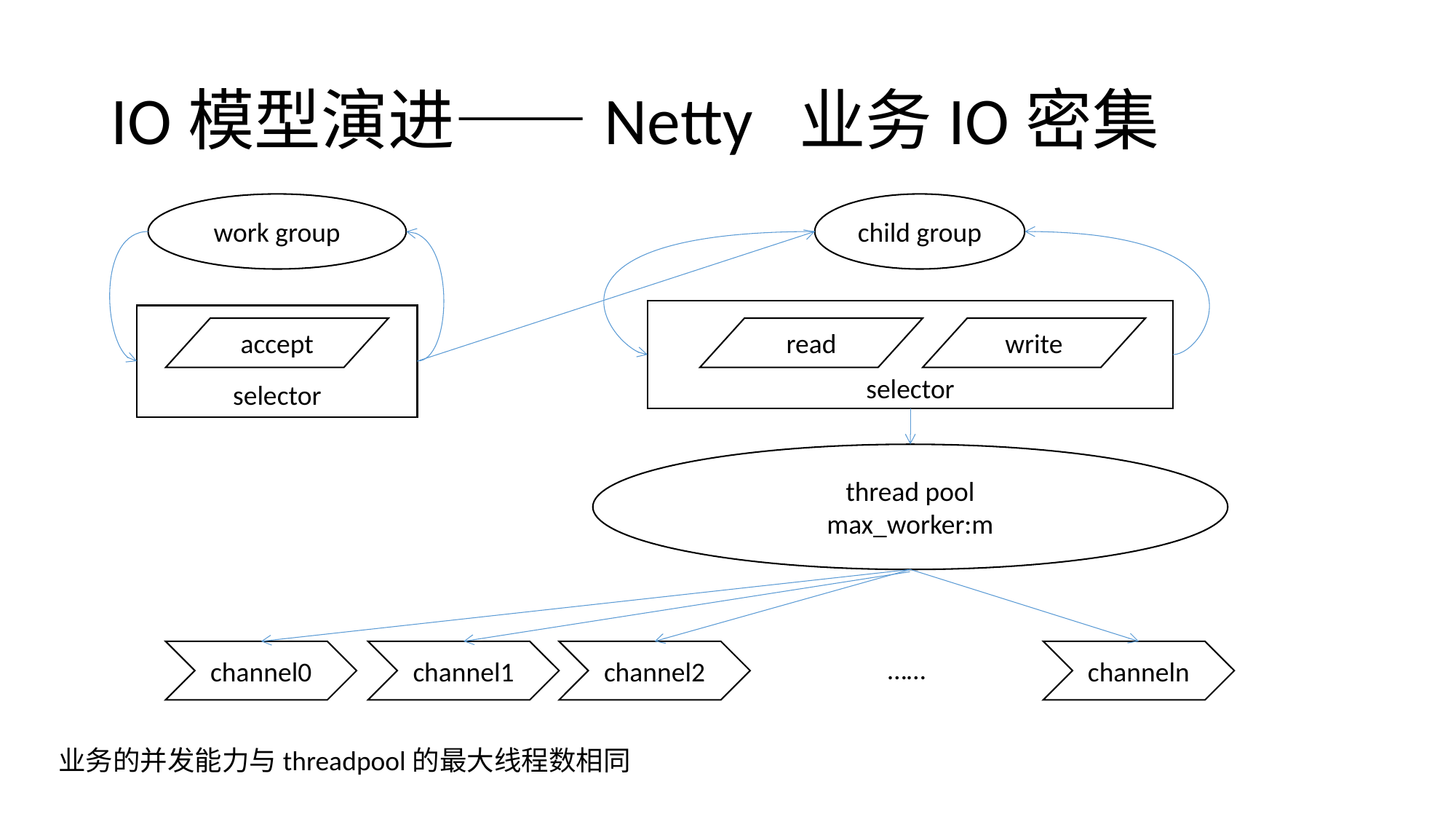

# IO模型演进——Netty  业务IO密集
work group
child group

selector

selector
accept
read
write
thread pool
max_worker:m
channel0
channel1
channel2
channeln
……
业务的并发能力与threadpool的最大线程数相同